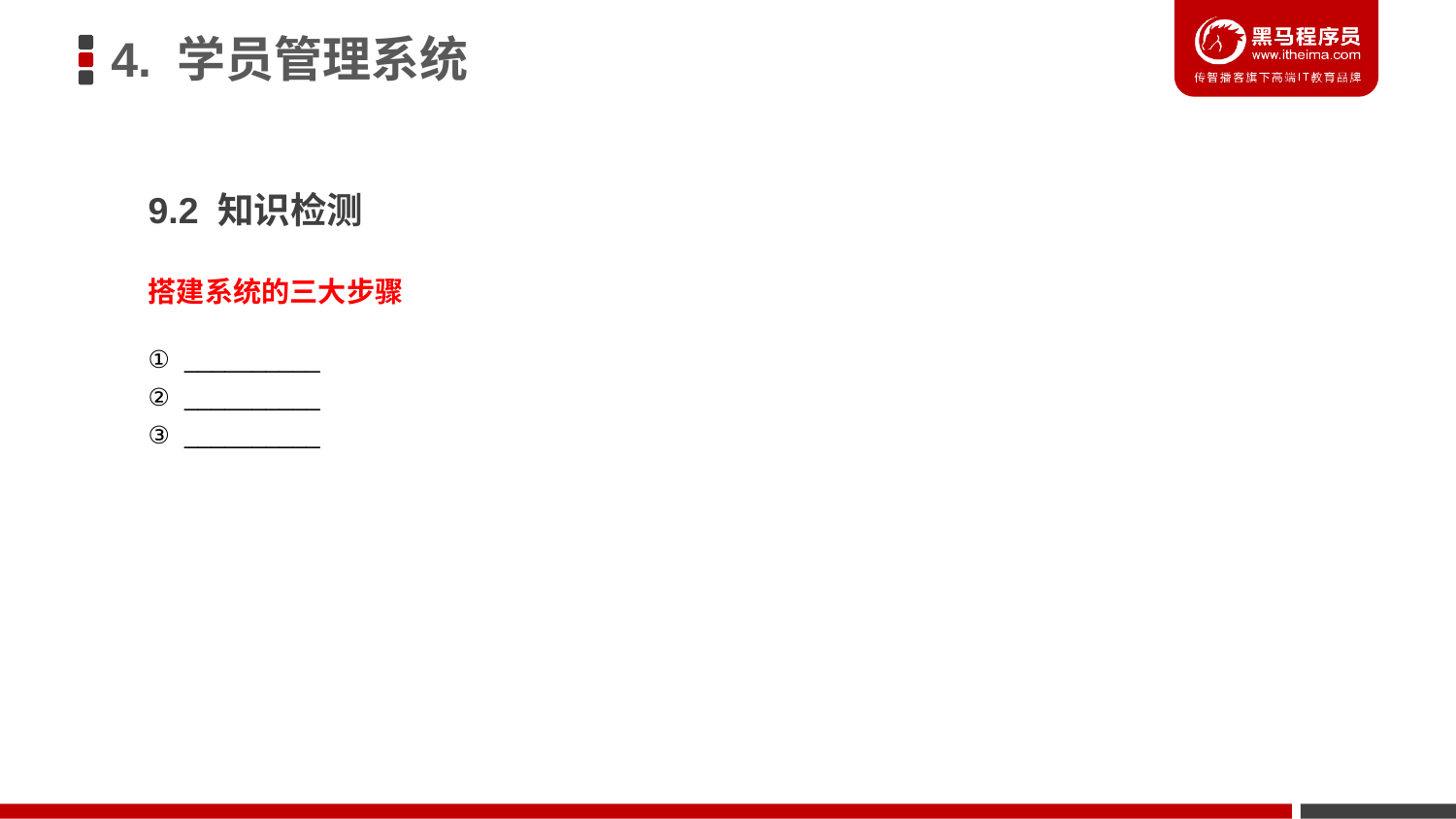

4. 学员管理系统
9.2 知识检测
搭建系统的三大步骤
__________
__________
__________